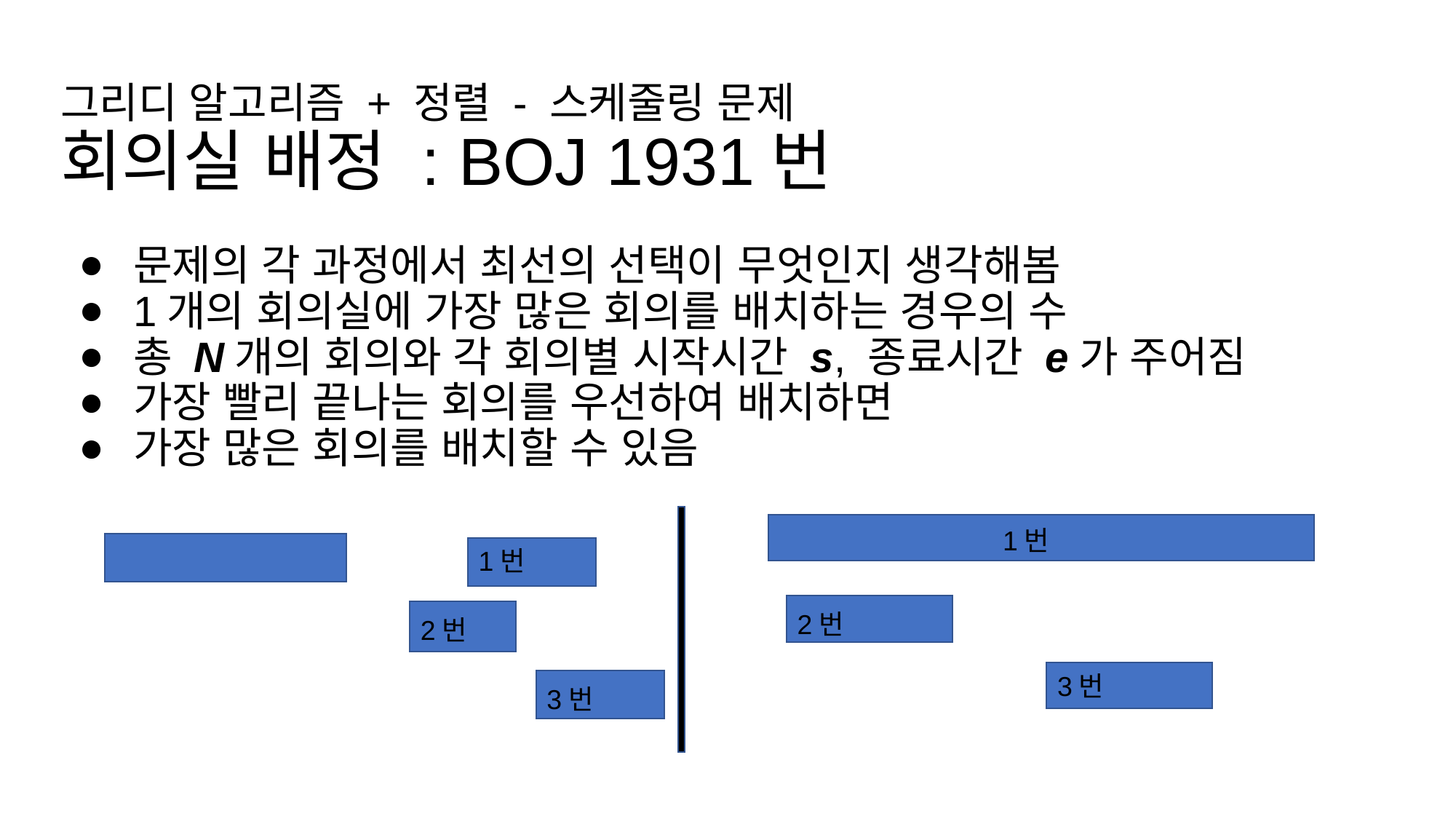

# 그리디 알고리즘 + 정렬 - 스케줄링 문제 회의실 배정 : BOJ 1931번
문제의 각 과정에서 최선의 선택이 무엇인지 생각해봄
1개의 회의실에 가장 많은 회의를 배치하는 경우의 수
총 N개의 회의와 각 회의별 시작시간 s, 종료시간 e가 주어짐
가장 빨리 끝나는 회의를 우선하여 배치하면
가장 많은 회의를 배치할 수 있음

1번

1번

2번
2번

3번

3번